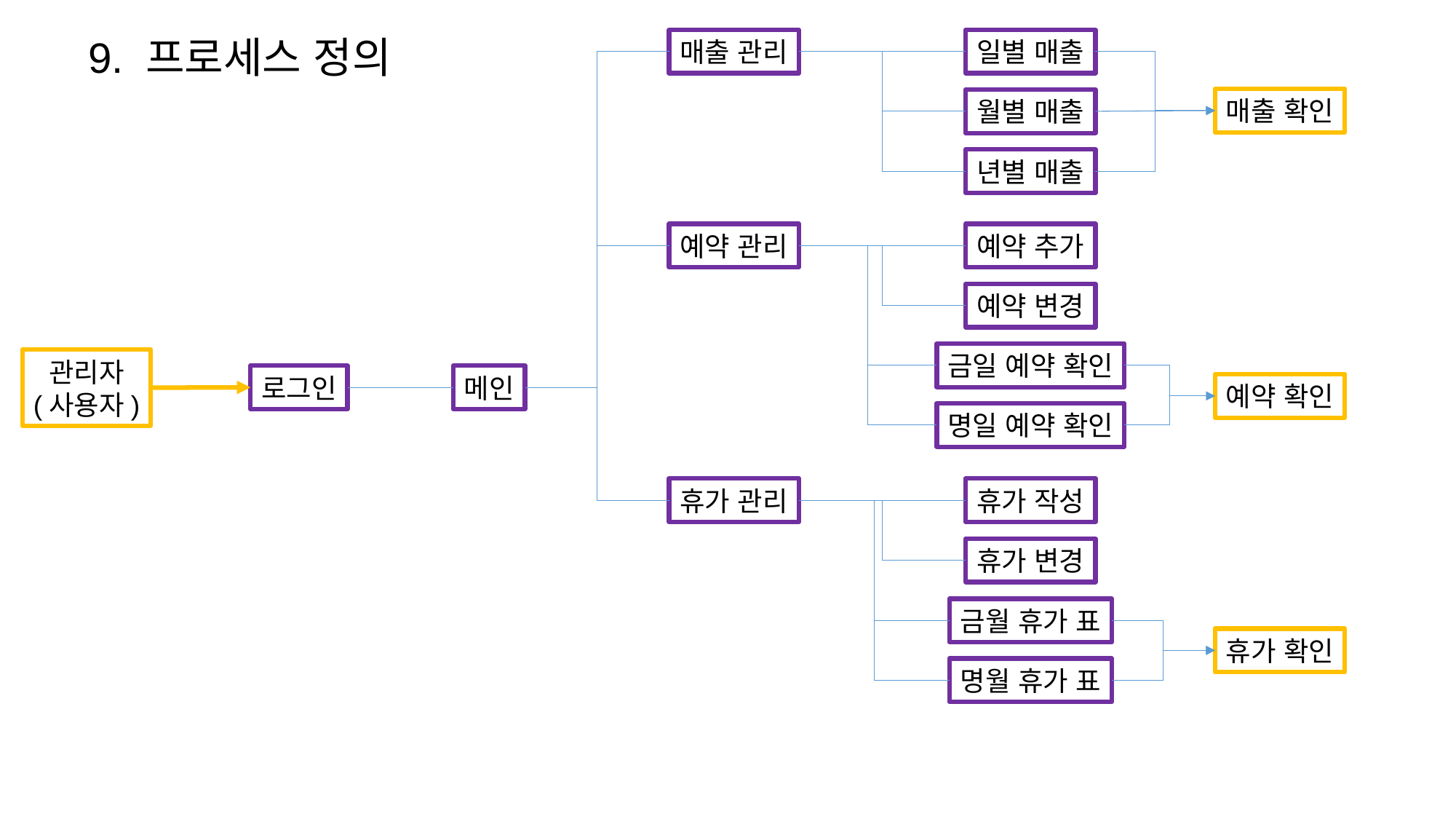

매출 관리
일별 매출
9. 프로세스 정의
매출 확인
월별 매출
년별 매출
예약 관리
예약 추가
예약 변경
금일 예약 확인
관리자
(사용자)
로그인
메인
예약 확인
명일 예약 확인
휴가 관리
휴가 작성
휴가 변경
금월 휴가 표
휴가 확인
명월 휴가 표